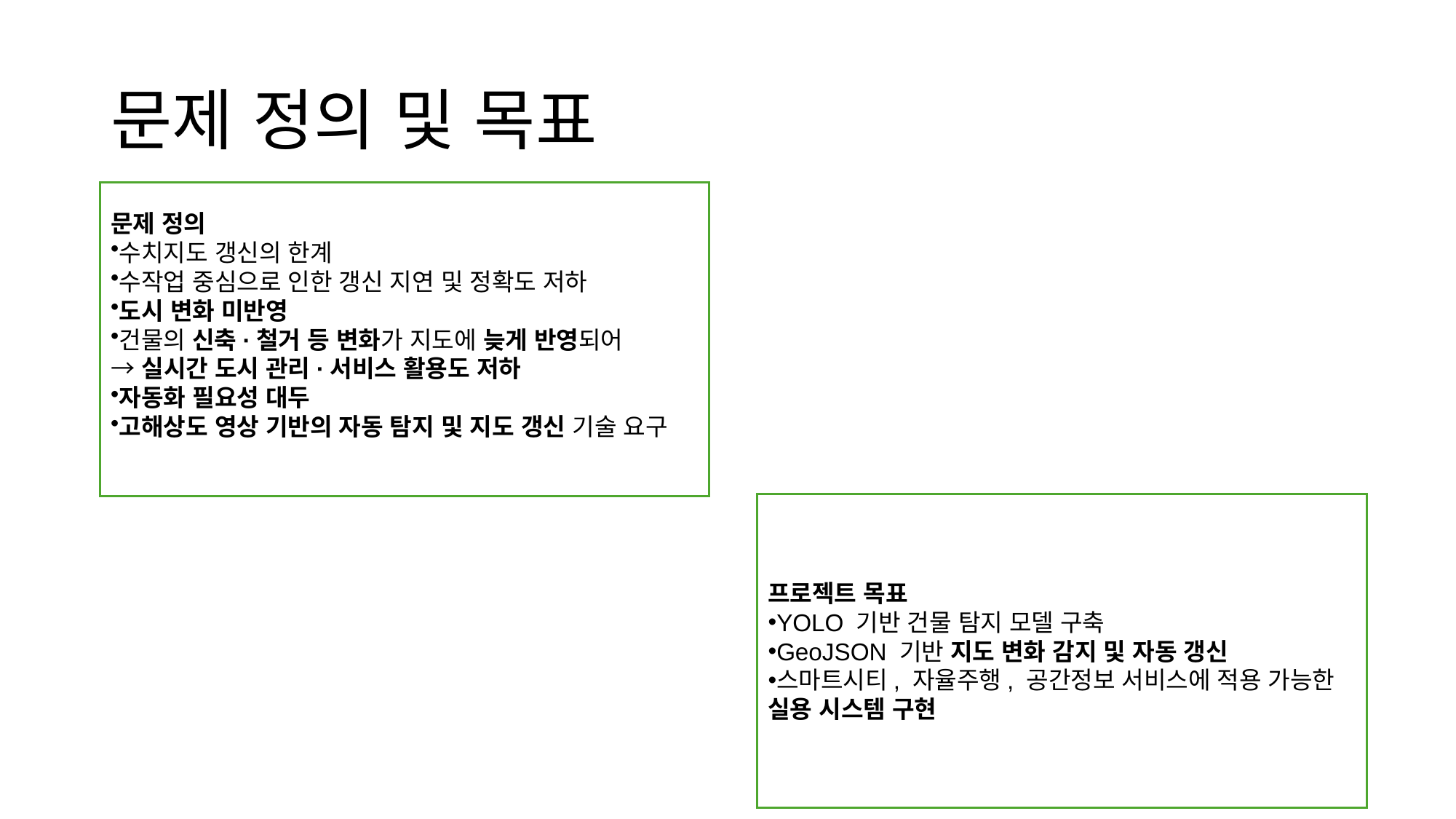

# 문제 정의 및 목표

문제 정의
수치지도 갱신의 한계
수작업 중심으로 인한 갱신 지연 및 정확도 저하
도시 변화 미반영
건물의 신축·철거 등 변화가 지도에 늦게 반영되어
→ 실시간 도시 관리·서비스 활용도 저하
자동화 필요성 대두
고해상도 영상 기반의 자동 탐지 및 지도 갱신 기술 요구

프로젝트 목표
YOLO 기반 건물 탐지 모델 구축
GeoJSON 기반 지도 변화 감지 및 자동 갱신
스마트시티, 자율주행, 공간정보 서비스에 적용 가능한 실용 시스템 구현